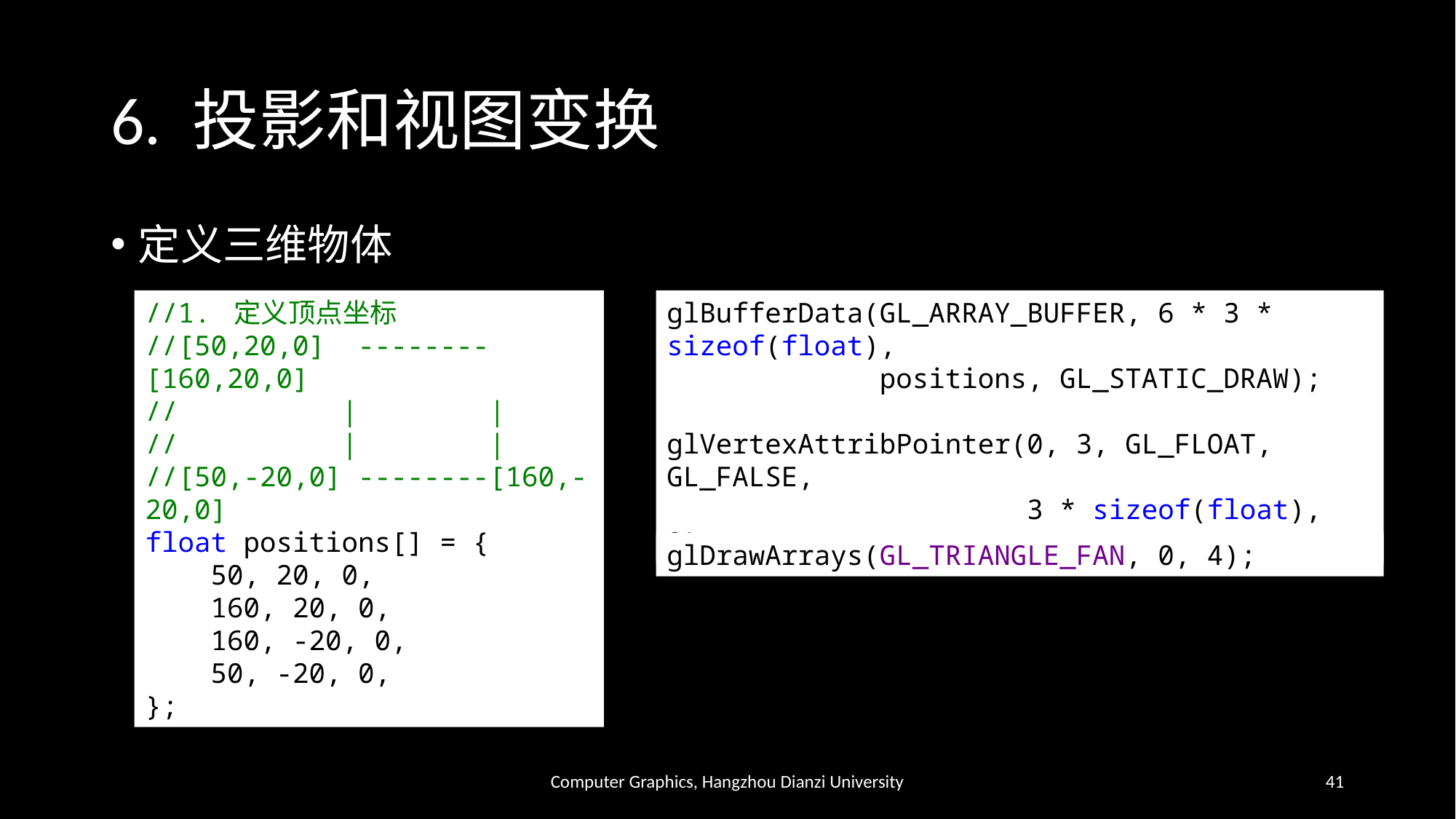

# 6. 投影和视图变换
定义三维物体
//1. 定义顶点坐标
//[50,20,0]  --------[160,20,0]
//          |        |
//          |        |
//[50,-20,0] --------[160,-20,0]
float positions[] = {
    50, 20, 0,
    160, 20, 0,
    160, -20, 0,
    50, -20, 0,
};
glBufferData(GL_ARRAY_BUFFER, 6 * 3 * sizeof(float),
             positions, GL_STATIC_DRAW);

glVertexAttribPointer(0, 3, GL_FLOAT, GL_FALSE,
                      3 * sizeof(float), 0);
glDrawArrays(GL_TRIANGLE_FAN, 0, 4);
Computer Graphics, Hangzhou Dianzi University
41